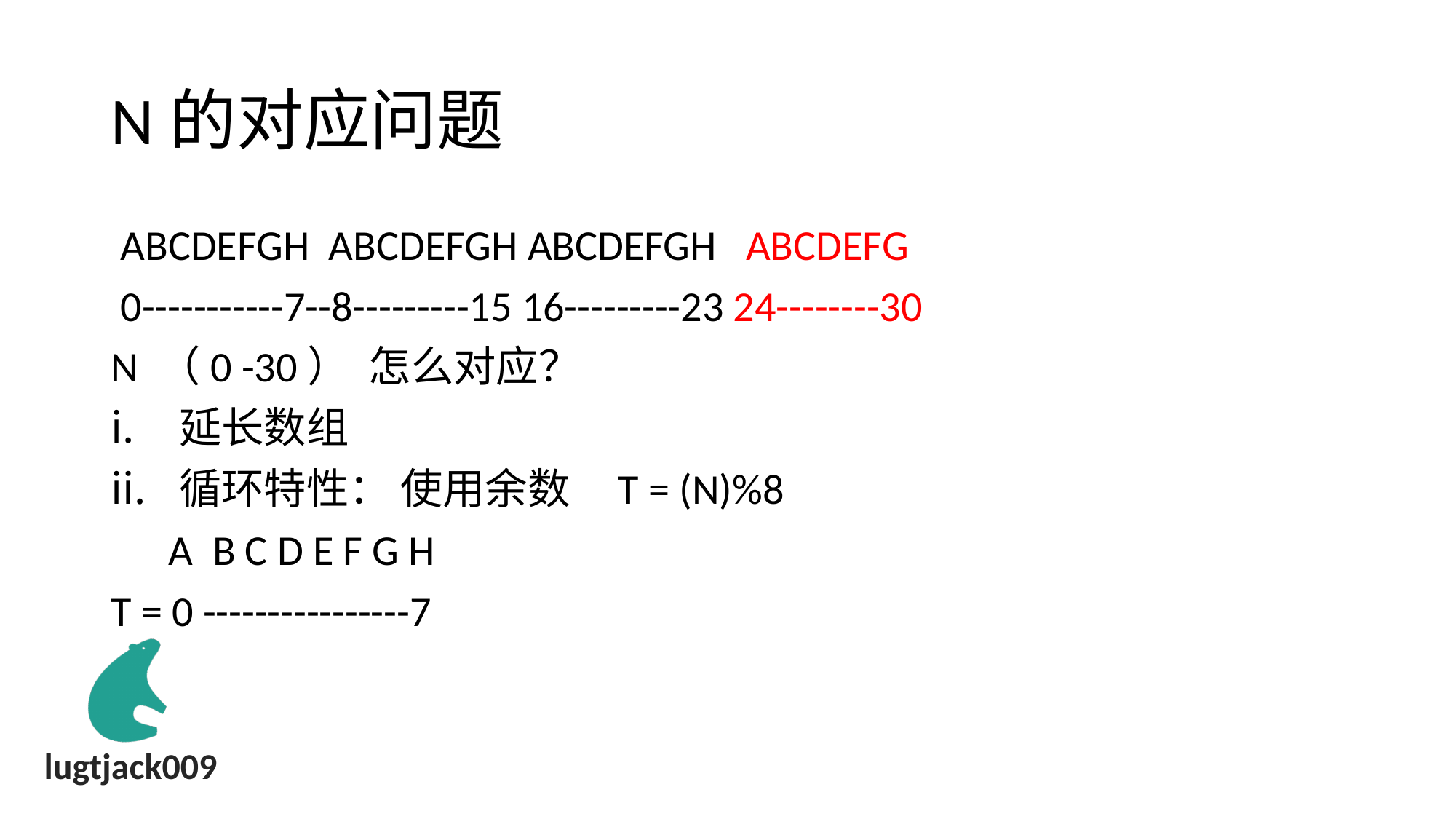

# N的对应问题
 ABCDEFGH  ABCDEFGH ABCDEFGH   ABCDEFG
 0-----------7--8---------15 16---------23 24--------30
N （0 -30）  怎么对应？
延长数组
循环特性： 使用余数    T = (N)%8
      A  B C D E F G H
T = 0 ----------------7